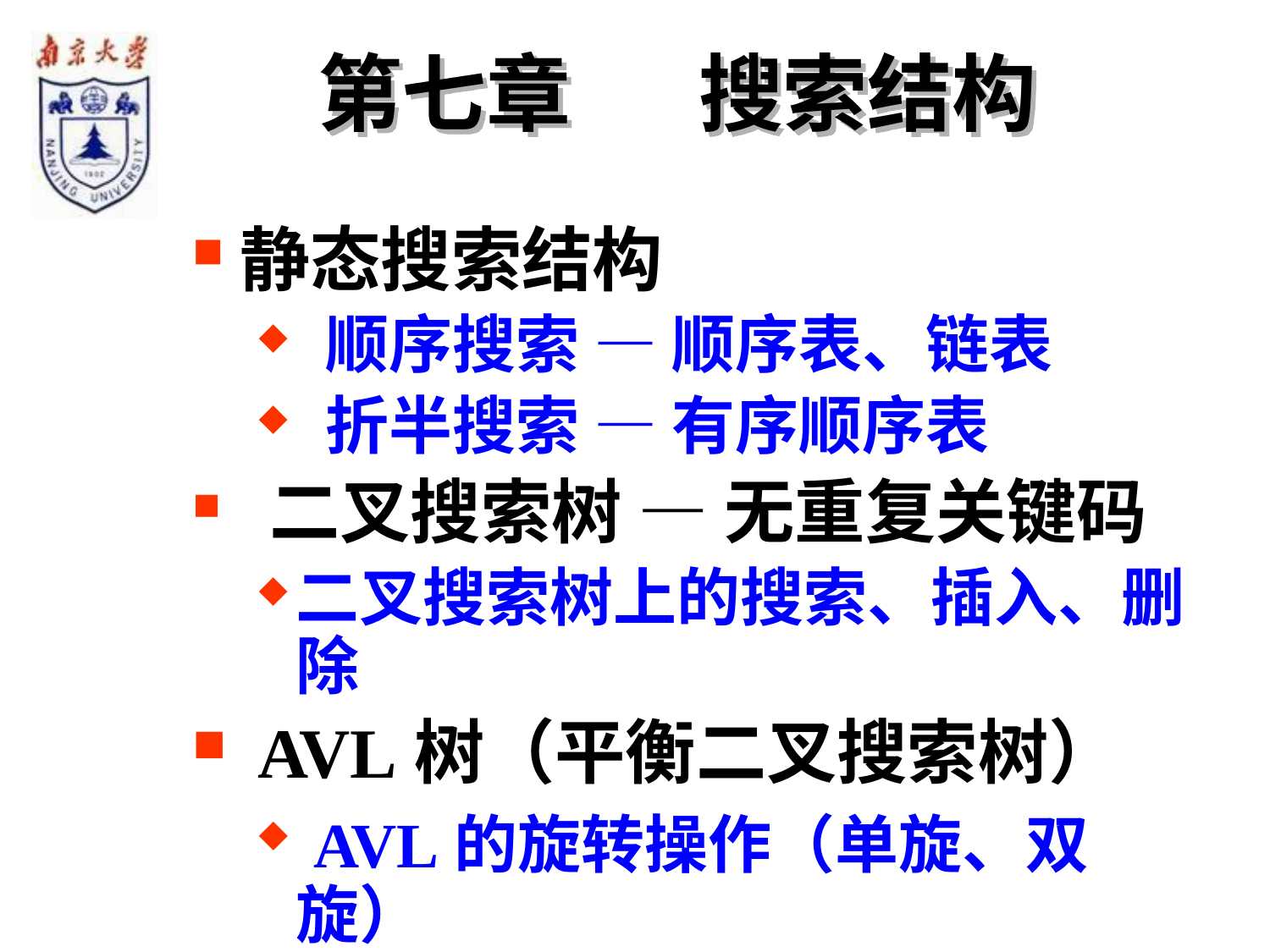

第七章 	搜索结构
静态搜索结构
 顺序搜索 — 顺序表、链表
 折半搜索 — 有序顺序表
 二叉搜索树 — 无重复关键码
二叉搜索树上的搜索、插入、删除
 AVL树（平衡二叉搜索树）
 AVL的旋转操作（单旋、双旋）